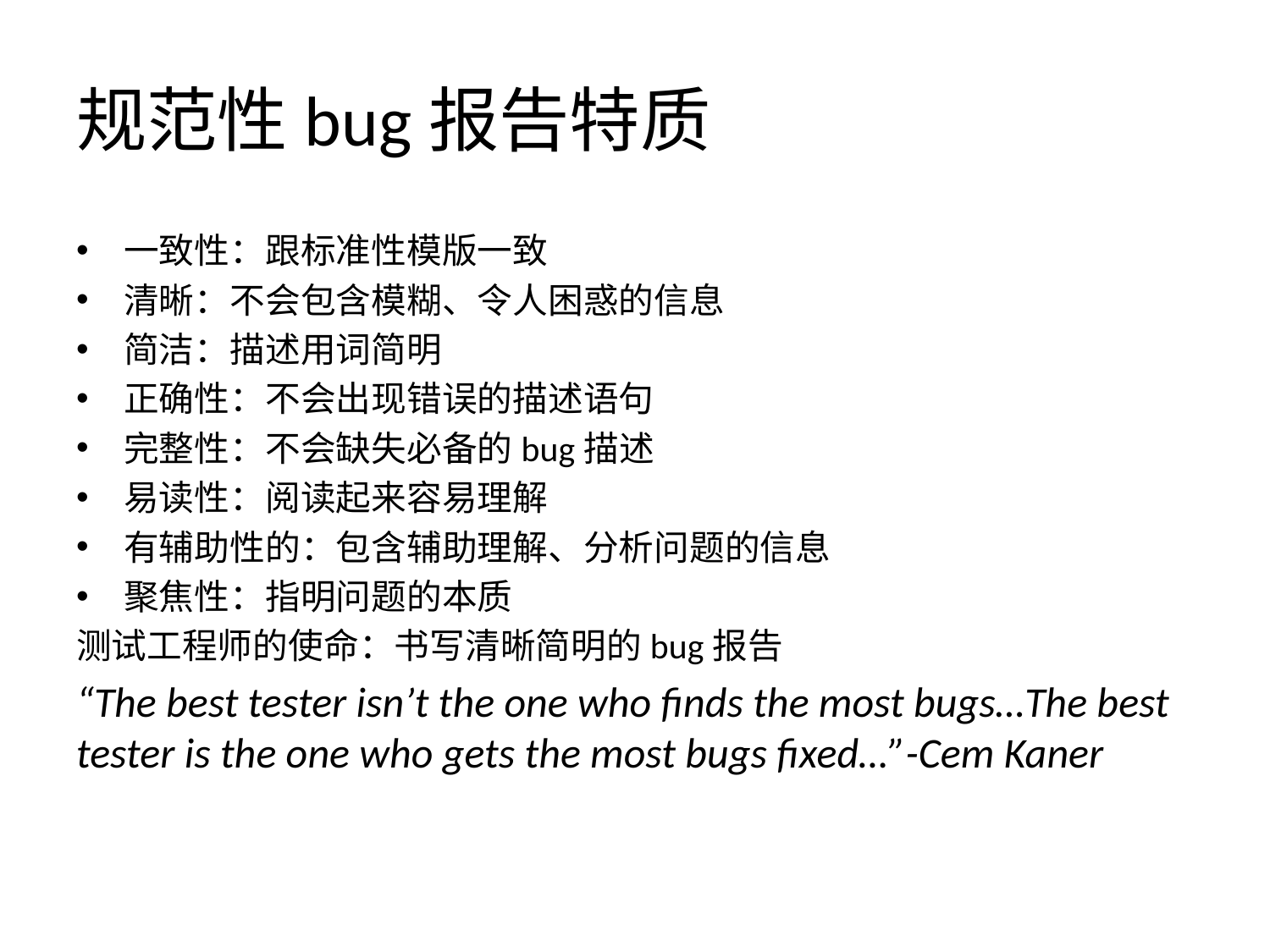

# 规范性bug报告特质
一致性：跟标准性模版一致
清晰：不会包含模糊、令人困惑的信息
简洁：描述用词简明
正确性：不会出现错误的描述语句
完整性：不会缺失必备的bug描述
易读性：阅读起来容易理解
有辅助性的：包含辅助理解、分析问题的信息
聚焦性：指明问题的本质
测试工程师的使命：书写清晰简明的bug报告
“The best tester isn’t the one who finds the most bugs…The best tester is the one who gets the most bugs fixed…”-Cem Kaner